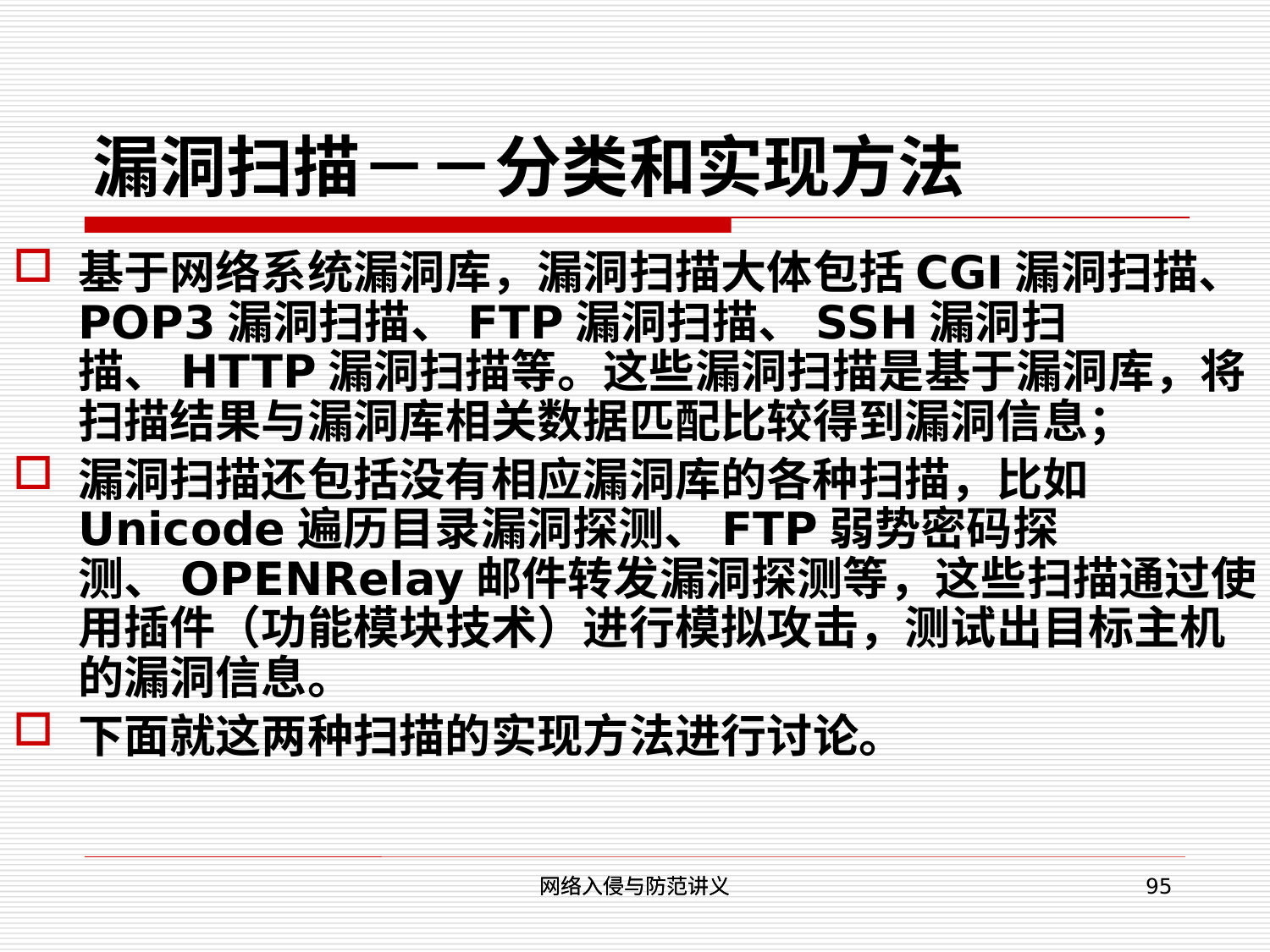

# 漏洞扫描－－分类和实现方法
基于网络系统漏洞库，漏洞扫描大体包括CGI漏洞扫描、POP3漏洞扫描、FTP漏洞扫描、SSH漏洞扫描、HTTP漏洞扫描等。这些漏洞扫描是基于漏洞库，将扫描结果与漏洞库相关数据匹配比较得到漏洞信息；
漏洞扫描还包括没有相应漏洞库的各种扫描，比如Unicode遍历目录漏洞探测、FTP弱势密码探测、OPENRelay邮件转发漏洞探测等，这些扫描通过使用插件（功能模块技术）进行模拟攻击，测试出目标主机的漏洞信息。
下面就这两种扫描的实现方法进行讨论。

网络入侵与防范讲义
网络入侵与防范讲义
95
95